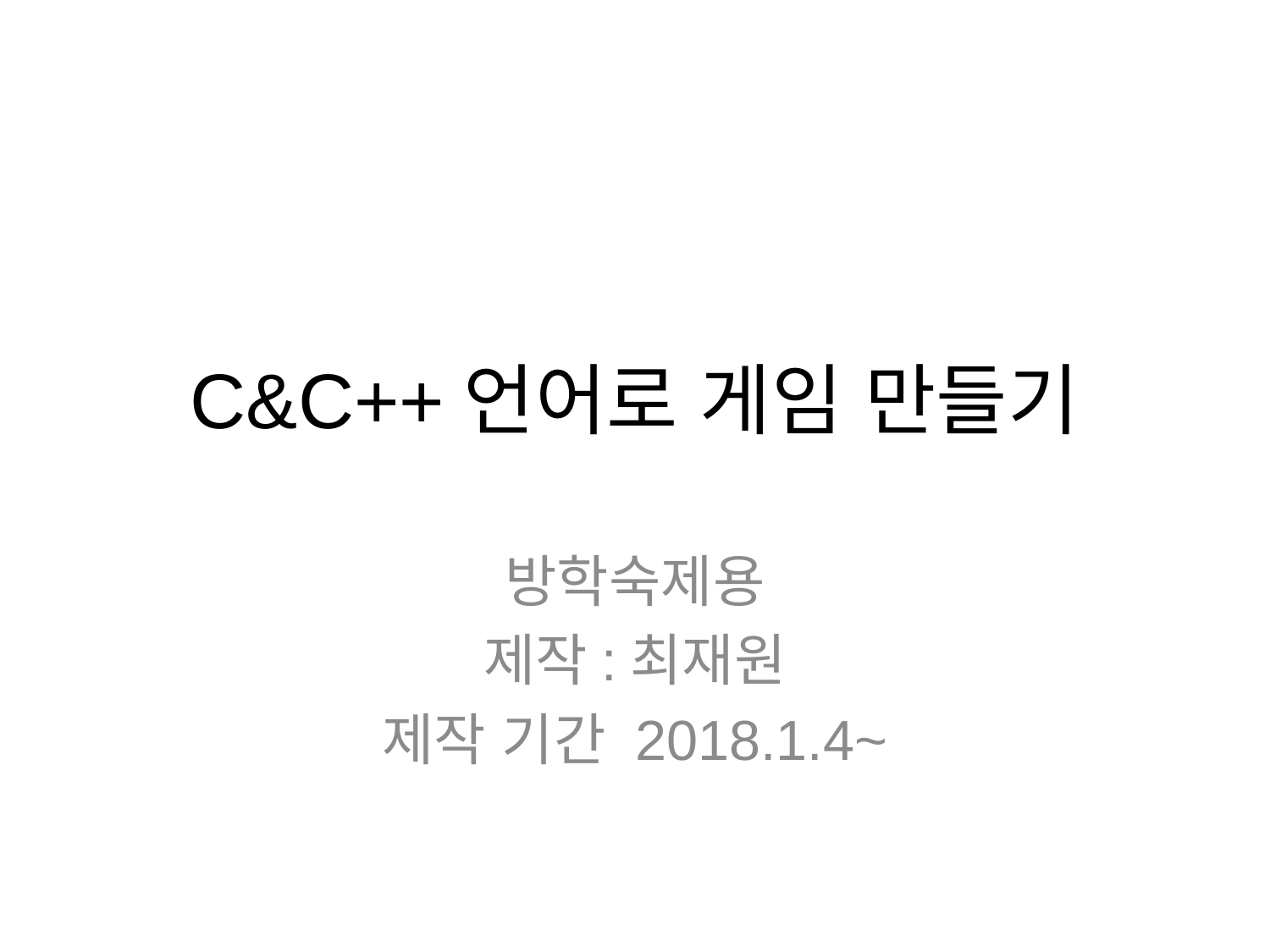

# C&C++언어로 게임 만들기
방학숙제용
제작:최재원
제작 기간 2018.1.4~